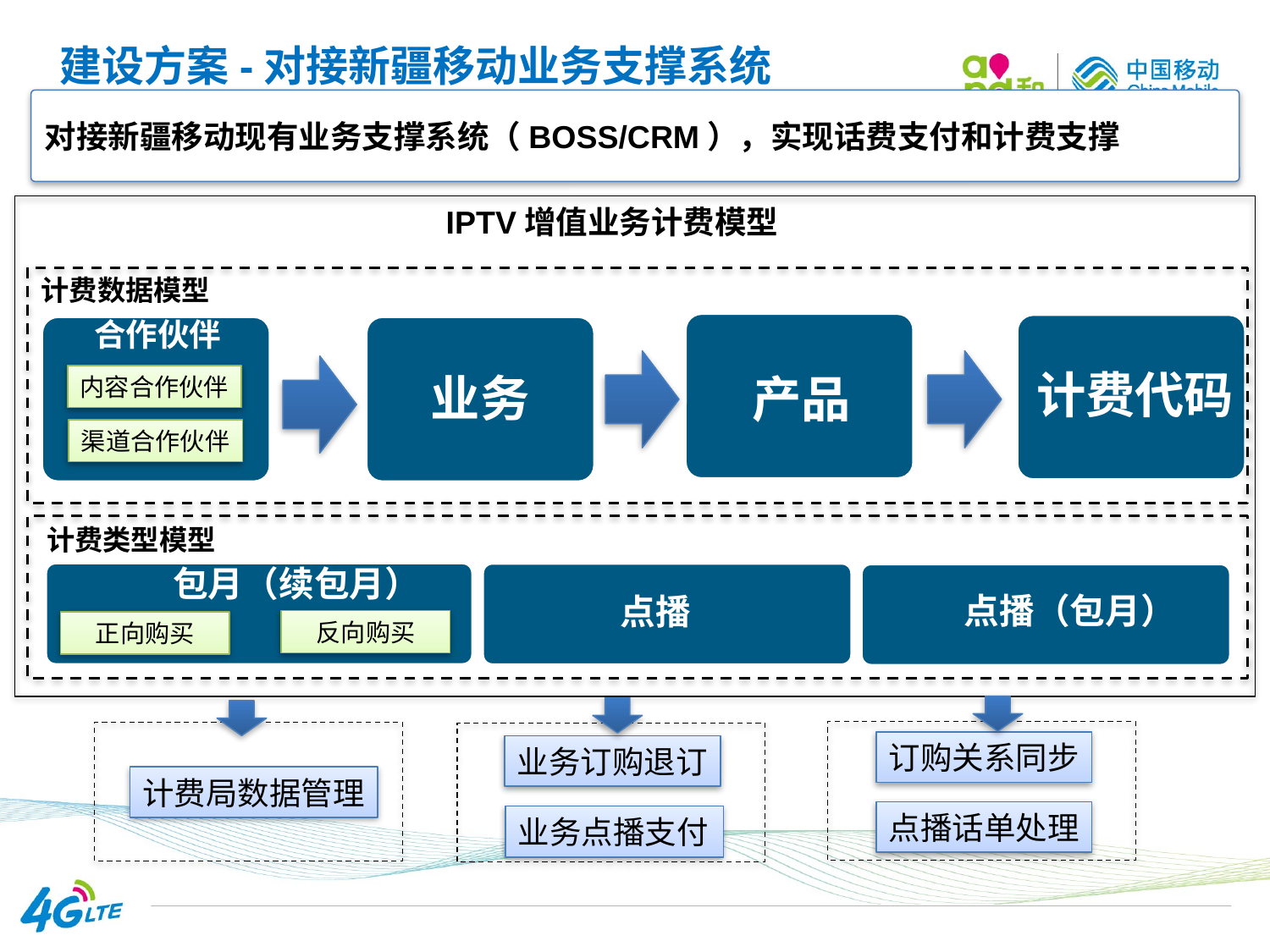

# 建设方案-对接新疆移动业务支撑系统
对接新疆移动现有业务支撑系统（BOSS/CRM），实现话费支付和计费支撑

IPTV增值业务计费模型
计费数据模型

合作伙伴

计费代码
业务
产品
内容合作伙伴
渠道合作伙伴

计费类型模型
包月（续包月）

点播（包月）
点播
反向购买
正向购买

订购关系同步
业务订购退订
计费局数据管理
点播话单处理
业务点播支付